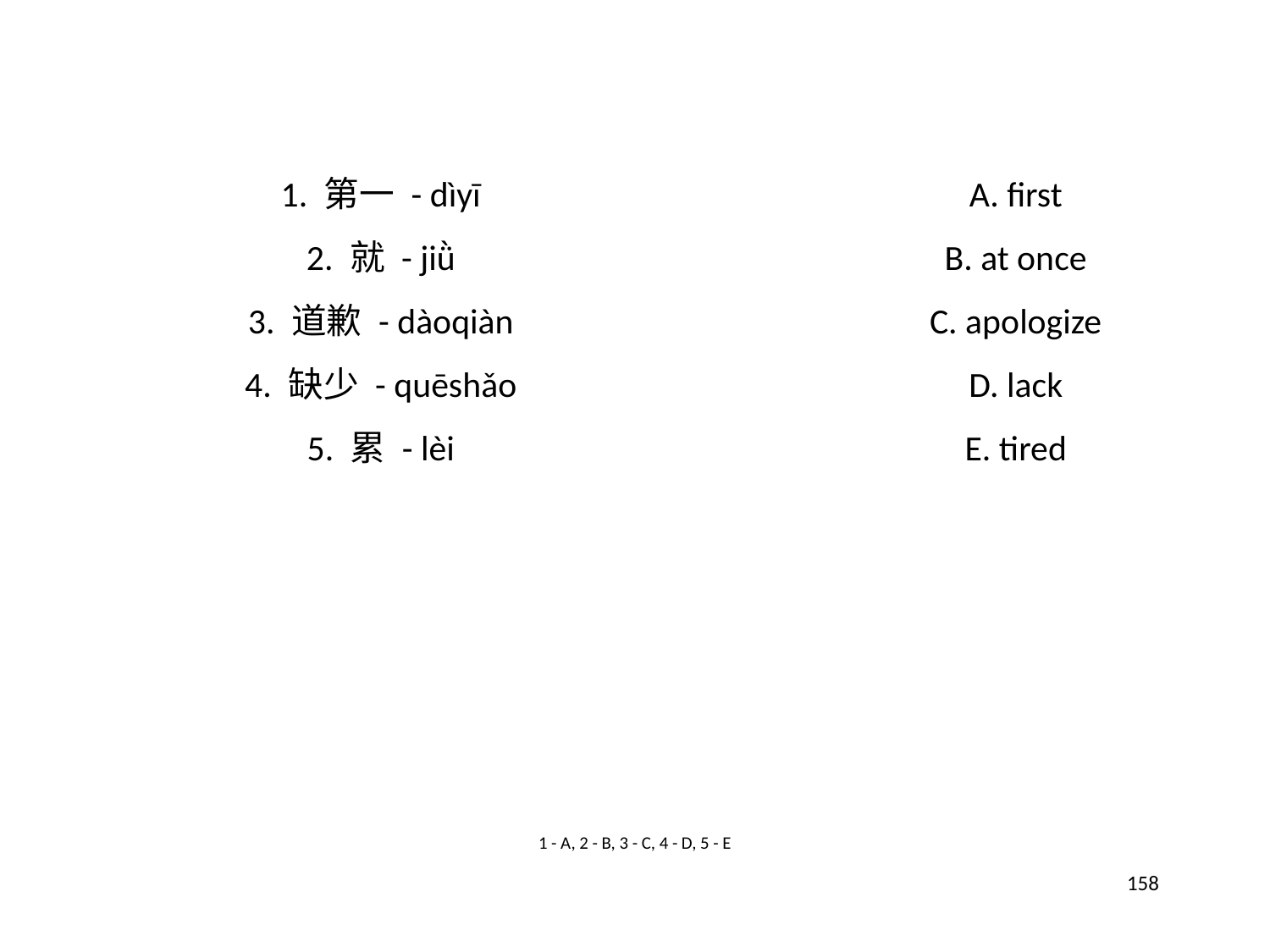

1. 第一 - dìyī

A. first

2. 就 - jiǜ

B. at once

3. 道歉 - dàoqiàn

C. apologize

4. 缺少 - quēshǎo

D. lack

5. 累 - lèi

E. tired
1 - A, 2 - B, 3 - C, 4 - D, 5 - E

158